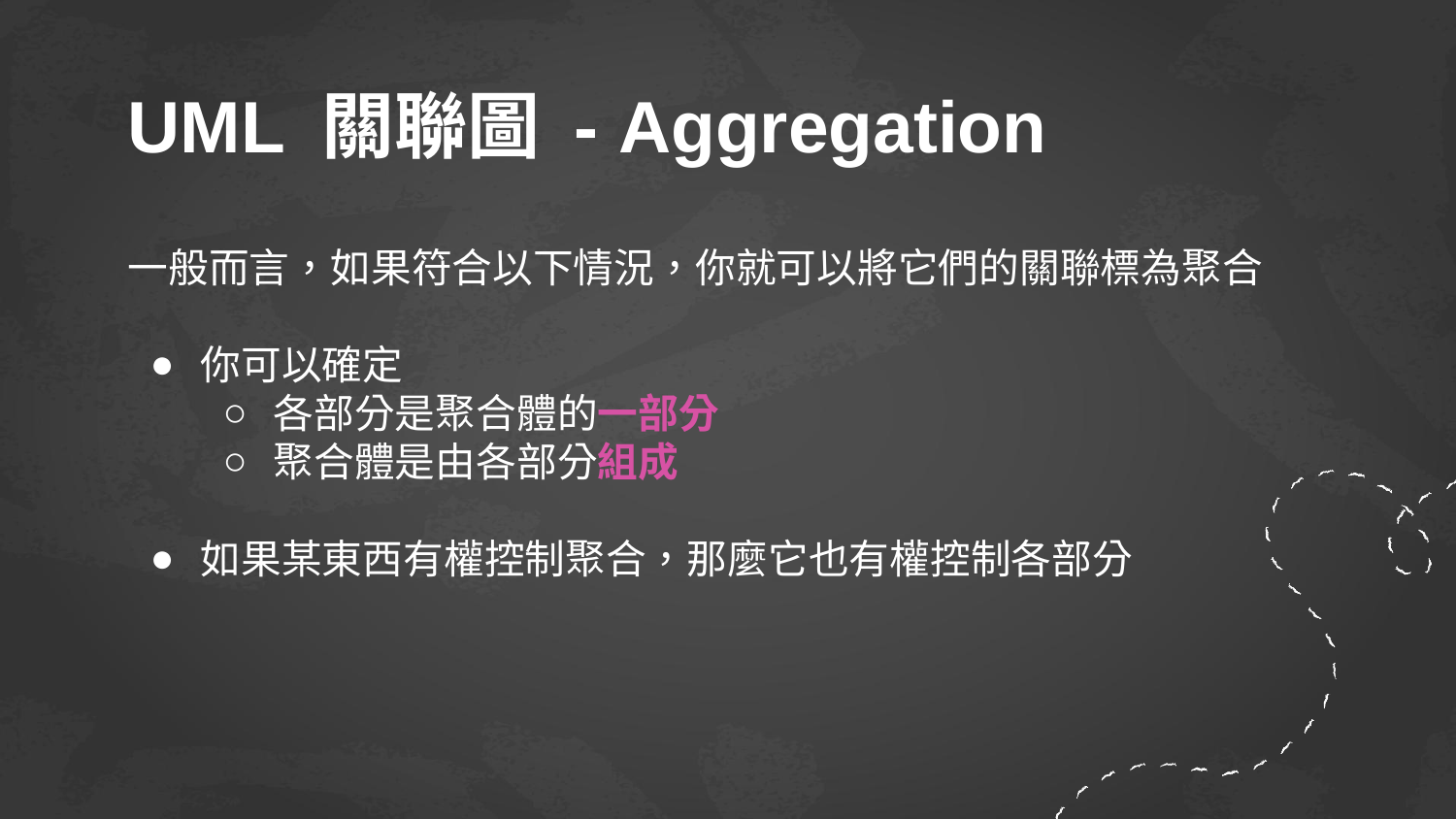

# UML 關聯圖 - Aggregation
一般而言，如果符合以下情況，你就可以將它們的關聯標為聚合

你可以確定
各部分是聚合體的一部分
聚合體是由各部分組成

如果某東西有權控制聚合，那麼它也有權控制各部分